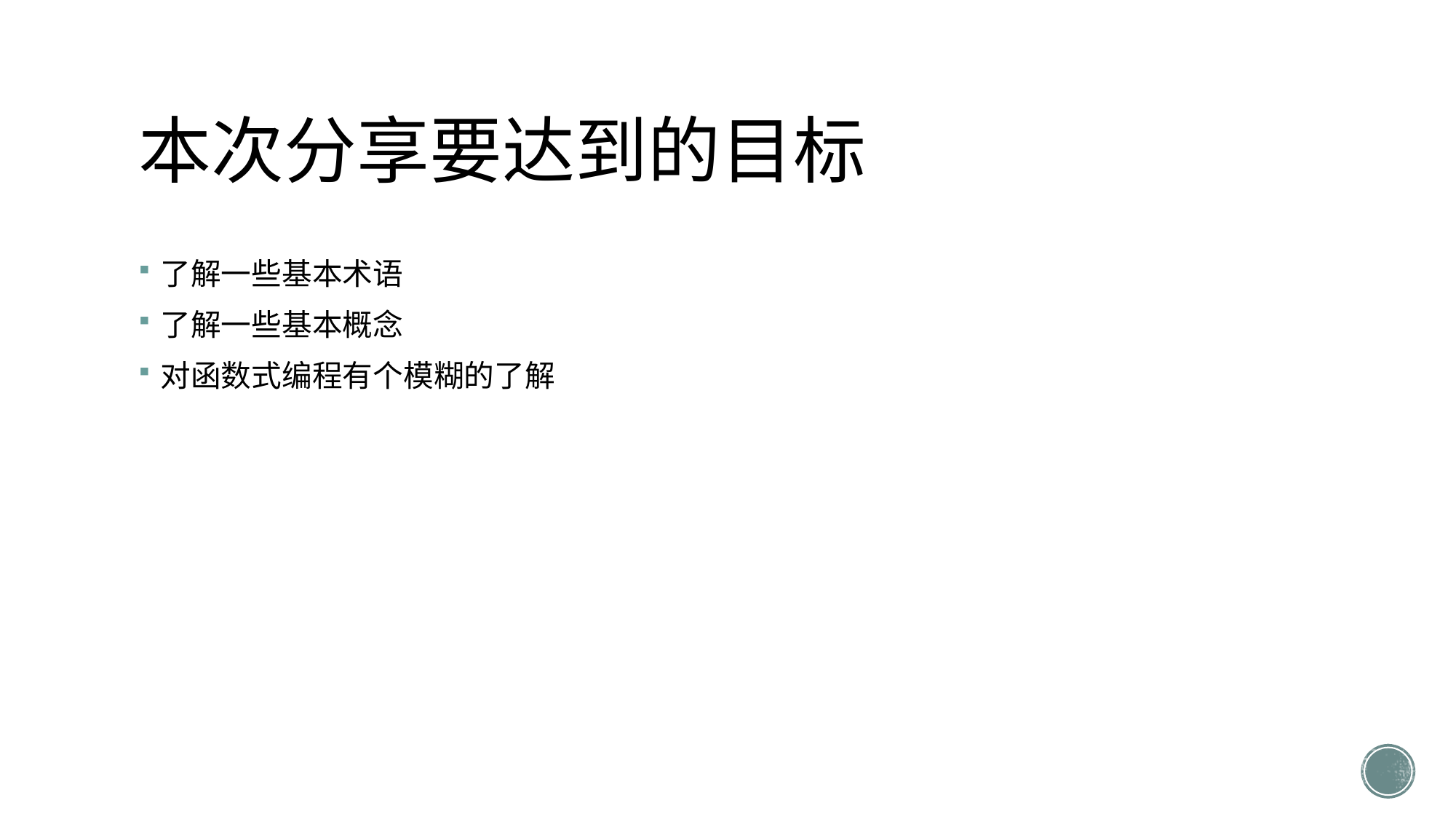

# 本次分享要达到的目标
了解一些基本术语
了解一些基本概念
对函数式编程有个模糊的了解